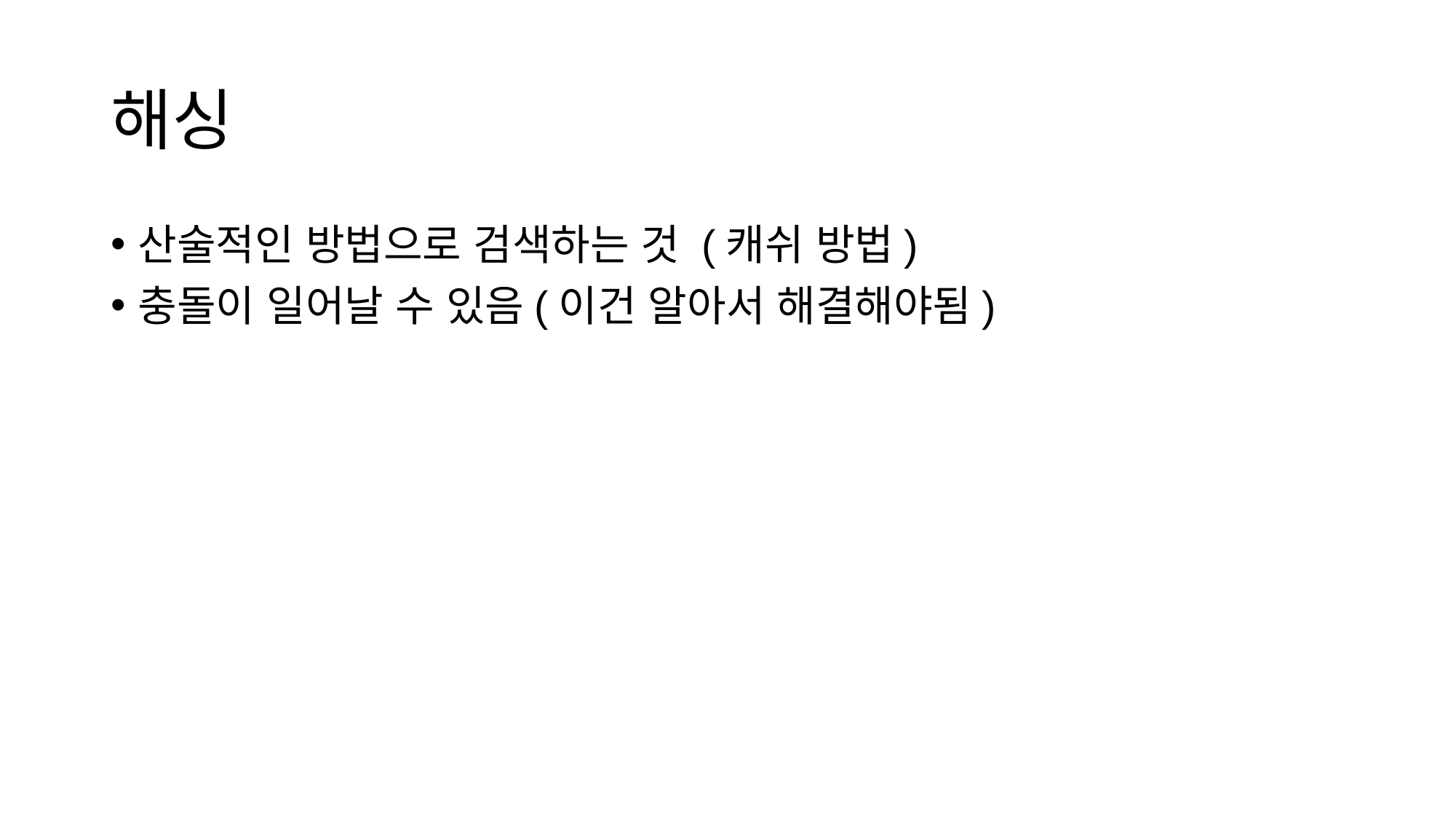

# 해싱
산술적인 방법으로 검색하는 것 (캐쉬 방법)
충돌이 일어날 수 있음(이건 알아서 해결해야됨)